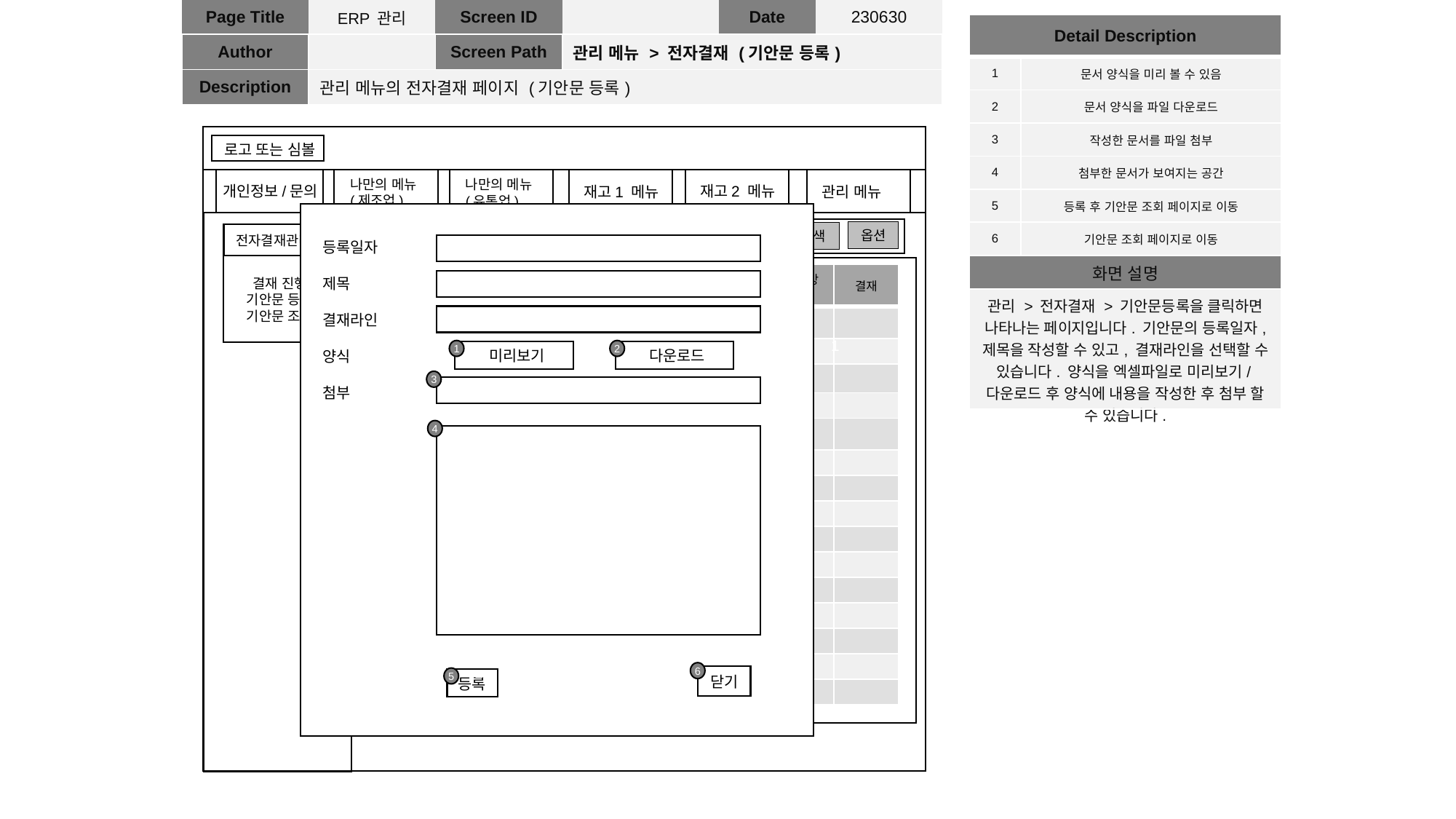

| Page Title | ERP 관리 | Screen ID |  | Date | 230630 |
| --- | --- | --- | --- | --- | --- |
| Author |  | Screen Path | 관리 메뉴 > 전자결재 (기안문 등록) |  |  |
| Description | 관리 메뉴의 전자결재 페이지 (기안문 등록) |  |  |  |  |
| Detail Description |  |
| --- | --- |
| 1 | 문서 양식을 미리 볼 수 있음 |
| 2 | 문서 양식을 파일 다운로드 |
| 3 | 작성한 문서를 파일 첨부 |
| 4 | 첨부한 문서가 보여지는 공간 |
| 5 | 등록 후 기안문 조회 페이지로 이동 |
| 6 | 기안문 조회 페이지로 이동 |
| 화면 설명 |  |
| 관리 > 전자결재 > 기안문등록을 클릭하면 나타나는 페이지입니다. 기안문의 등록일자, 제목을 작성할 수 있고, 결재라인을 선택할 수 있습니다. 양식을 엑셀파일로 미리보기/다운로드 후 양식에 내용을 작성한 후 첨부 할 수 있습니다. |  |

로고 또는 심볼

나만의 메뉴(제조업)
나만의 메뉴(유통업)
재고2 메뉴
개인정보/문의
재고1 메뉴
관리 메뉴

옵션
옵션

검색
견적서 조회
거래처 리스트

전자결재관리
등록일자

제목

결재라인

양식

첨부

|  | 기안일자 | 제목 | 전표 | 구분 | 기안자 | 결재자 | 진행상태 | 결재 |
| --- | --- | --- | --- | --- | --- | --- | --- | --- |
|  | 0000 |  |  |  |  |  |  |  |
|  |  |  |  |  |  |  |  |  |
|  |  |  |  |  |  |  |  |  |
|  |  |  |  |  |  |  |  |  |
|  |  |  |  |  |  |  |  |  |
|  |  |  |  |  |  |  |  |  |
|  |  |  |  |  |  |  |  |  |
|  |  |  |  |  |  |  |  |  |
|  |  |  |  |  |  |  |  |  |
|  |  |  |  |  |  |  |  |  |
|  |  |  |  |  |  |  |  |  |
|  |  |  |  |  |  |  |  |  |
|  |  |  |  |  |  |  |  |  |
|  |  |  |  |  |  |  |  |  |
|  |  |  |  |  |  |  |  |  |
1
결재 진행
기안문 등록
기안문 조회

3
1 2 3

>
>
2
2
1
1
1
1
2
1
 다운로드
 미리보기

3
2

4

3
2
1
6
닫기
5

                   등록
4